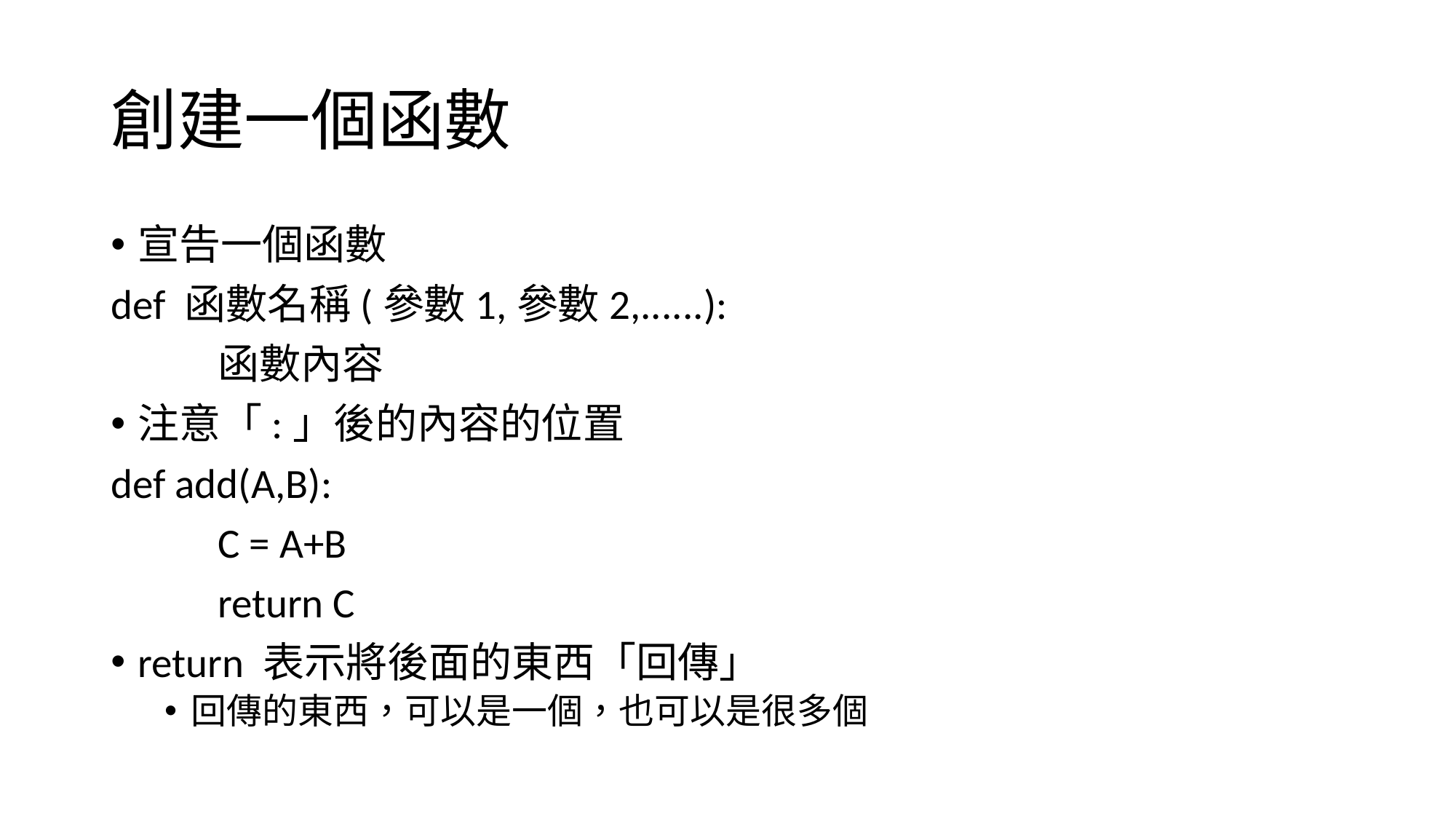

# 創建一個函數
宣告一個函數
def 函數名稱(參數1,參數2,......):
	函數內容
注意「:」後的內容的位置
def add(A,B):
	C = A+B
	return C
return 表示將後面的東西「回傳」
回傳的東西，可以是一個，也可以是很多個